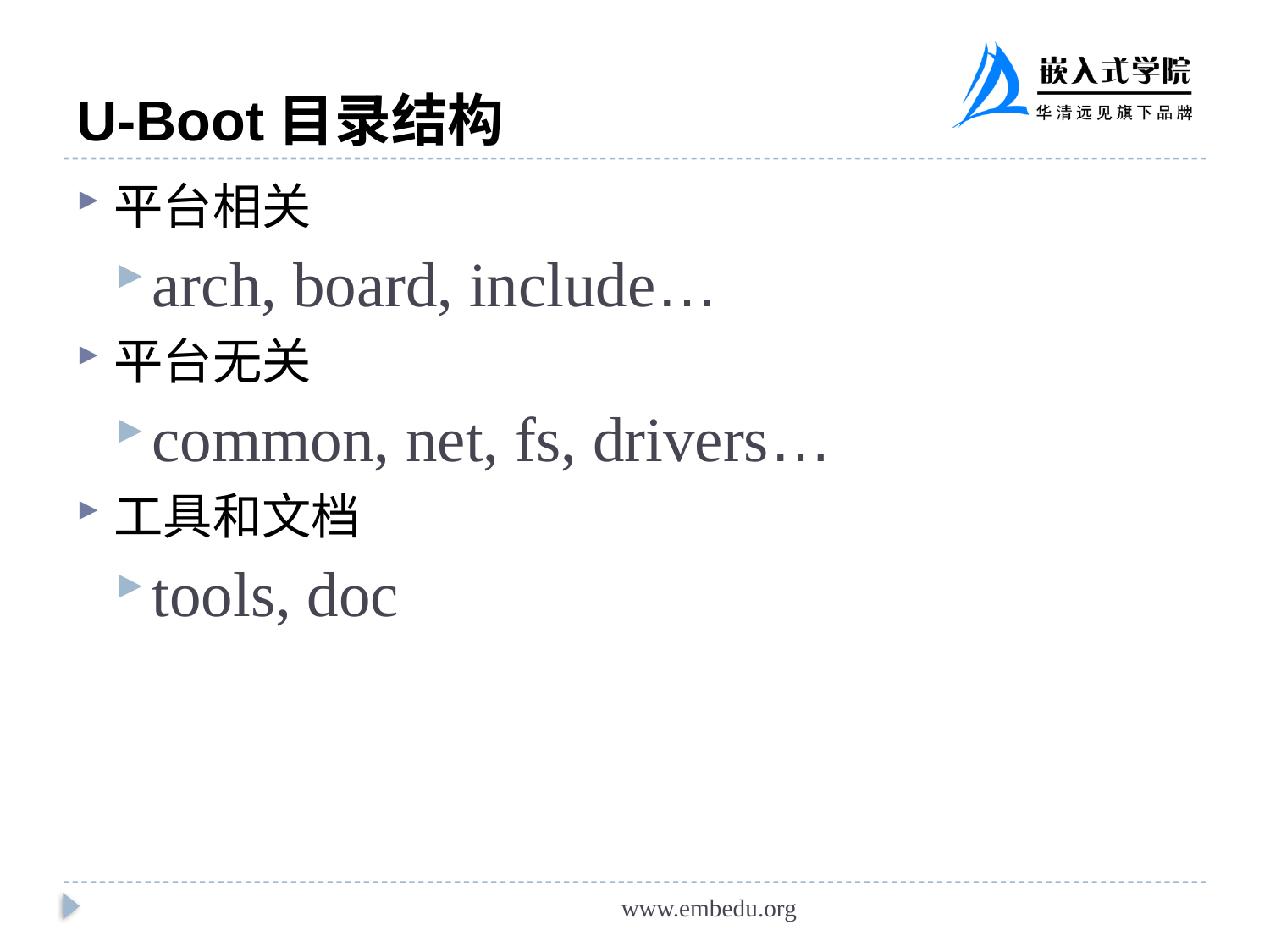

# U-Boot目录结构
平台相关
arch, board, include…
平台无关
common, net, fs, drivers…
工具和文档
tools, doc

www.embedu.org